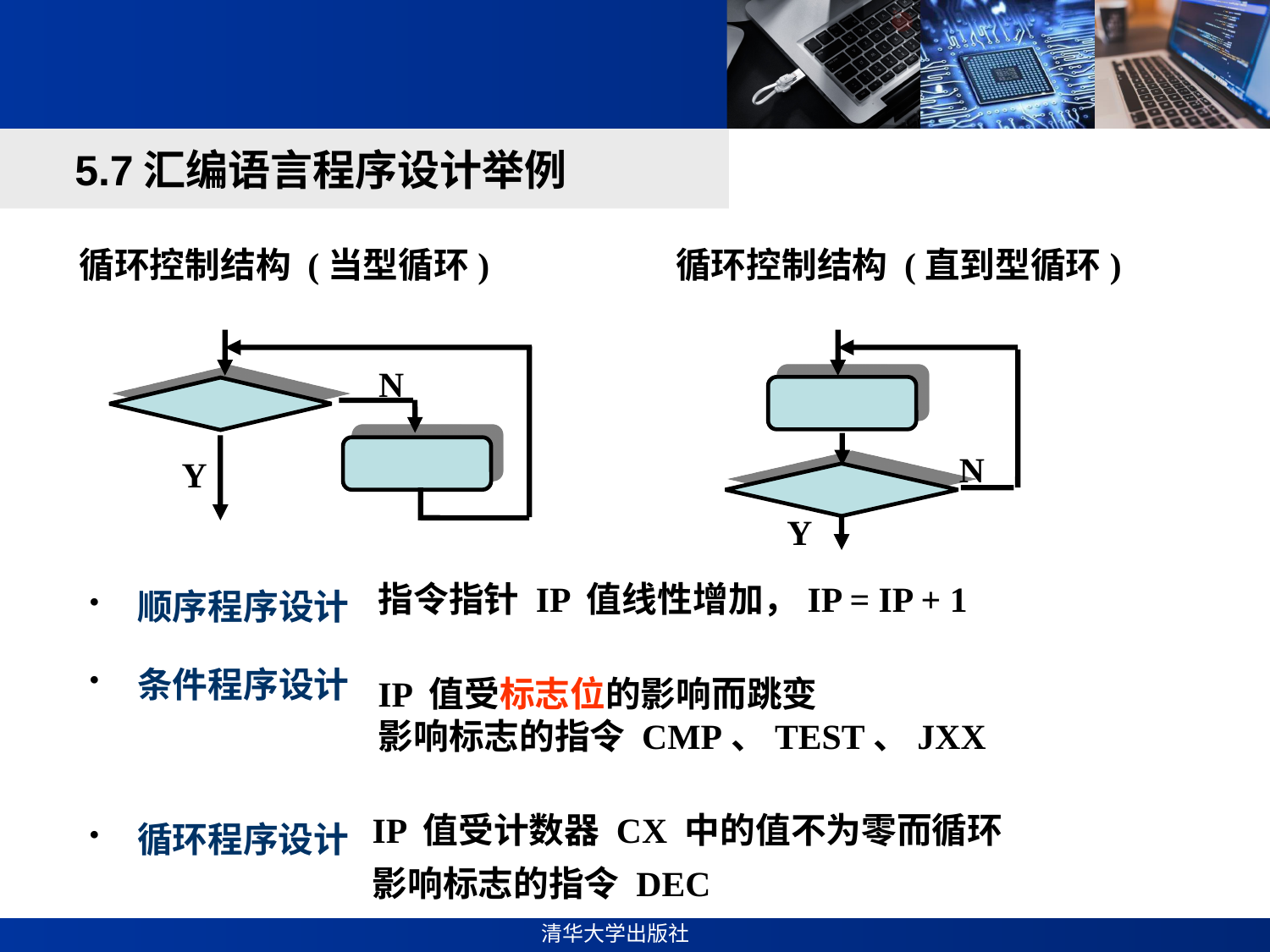

#
5.7汇编语言程序设计举例

循环控制结构 (当型循环)
循环控制结构 (直到型循环)

N

N
Y

Y

顺序程序设计
条件程序设计

循环程序设计

指令指针 IP 值线性增加，IP = IP + 1
IP 值受标志位的影响而跳变
影响标志的指令 CMP、TEST、JXX
IP 值受计数器 CX 中的值不为零而循环
影响标志的指令 DEC